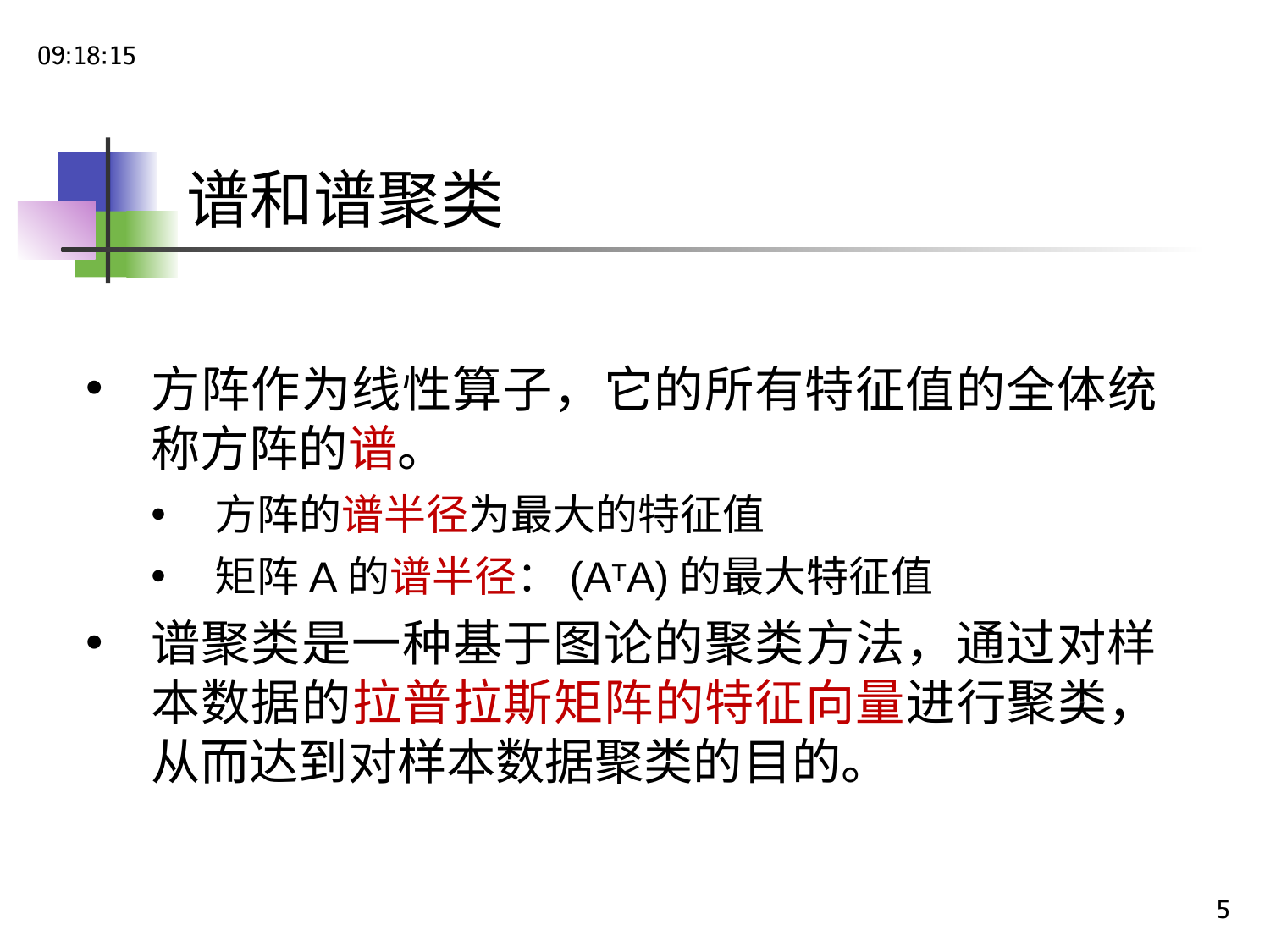

09:18:15
# 谱和谱聚类
方阵作为线性算子，它的所有特征值的全体统称方阵的谱。
方阵的谱半径为最大的特征值
矩阵A的谱半径：(ATA)的最大特征值
谱聚类是一种基于图论的聚类方法，通过对样本数据的拉普拉斯矩阵的特征向量进行聚类，从而达到对样本数据聚类的目的。
5